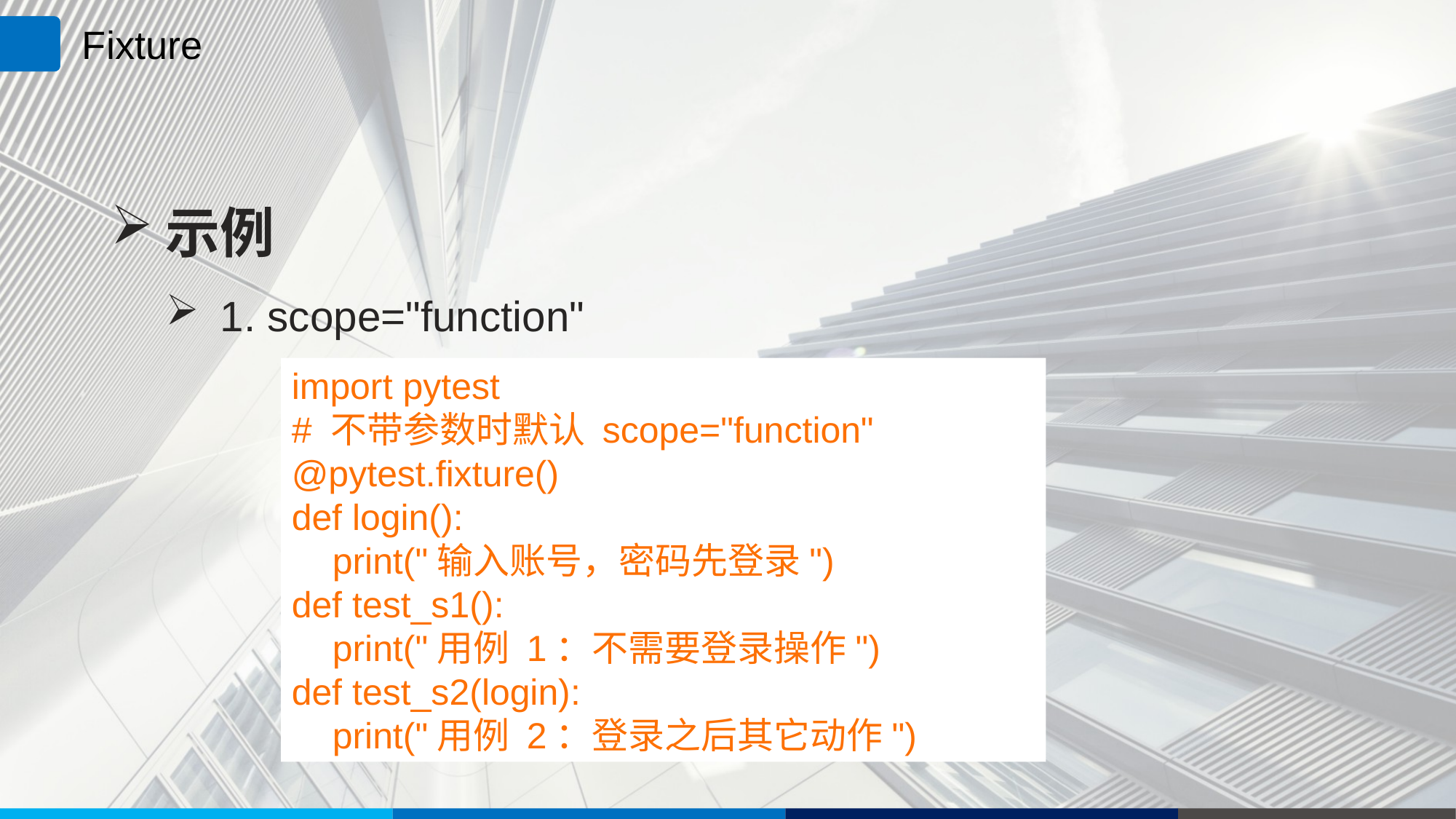

Fixture

示例
1. scope="function"
import pytest
# 不带参数时默认 scope="function"
@pytest.fixture()
def login():
    print("输入账号，密码先登录")
def test_s1():
    print("用例 1：不需要登录操作")
def test_s2(login):
    print("用例 2：登录之后其它动作")